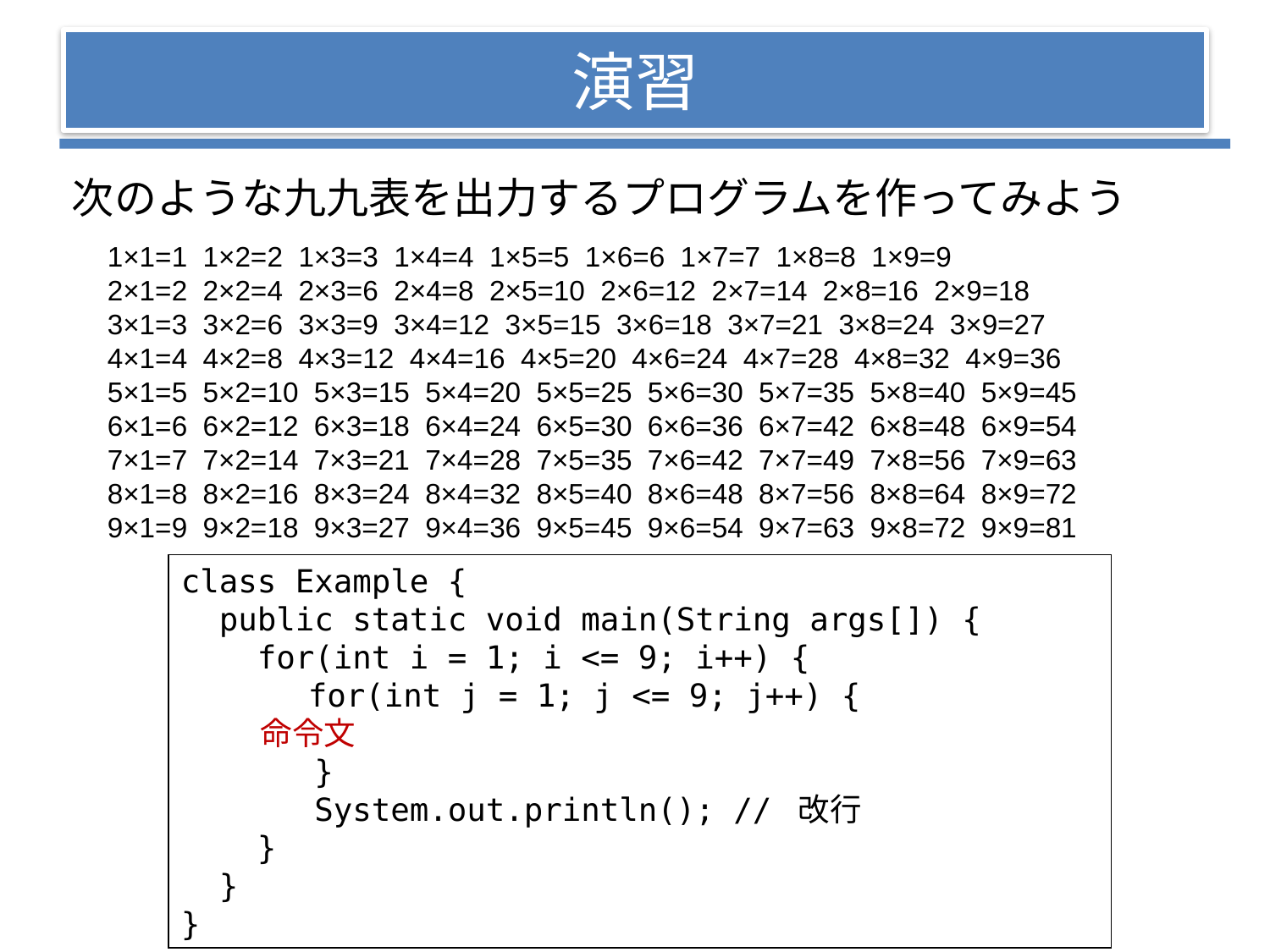

# 演習
次のような九九表を出力するプログラムを作ってみよう
1×1=1  1×2=2  1×3=3  1×4=4  1×5=5  1×6=6  1×7=7  1×8=8  1×9=9
2×1=2  2×2=4  2×3=6  2×4=8  2×5=10  2×6=12  2×7=14  2×8=16  2×9=18
3×1=3  3×2=6  3×3=9  3×4=12  3×5=15  3×6=18  3×7=21  3×8=24  3×9=27
4×1=4  4×2=8  4×3=12  4×4=16  4×5=20  4×6=24  4×7=28  4×8=32  4×9=36
5×1=5  5×2=10  5×3=15  5×4=20  5×5=25  5×6=30  5×7=35  5×8=40  5×9=45
6×1=6  6×2=12  6×3=18  6×4=24  6×5=30  6×6=36  6×7=42  6×8=48  6×9=54
7×1=7  7×2=14  7×3=21  7×4=28  7×5=35  7×6=42  7×7=49  7×8=56  7×9=63
8×1=8  8×2=16  8×3=24  8×4=32  8×5=40  8×6=48  8×7=56  8×8=64  8×9=72
9×1=9  9×2=18  9×3=27  9×4=36  9×5=45  9×6=54  9×7=63  9×8=72  9×9=81
class Example {
  public static void main(String args[]) {
    for(int i = 1; i <= 9; i++) {
	for(int j = 1; j <= 9; j++) {
          命令文
       }
       System.out.println(); // 改行
    }
  }
}